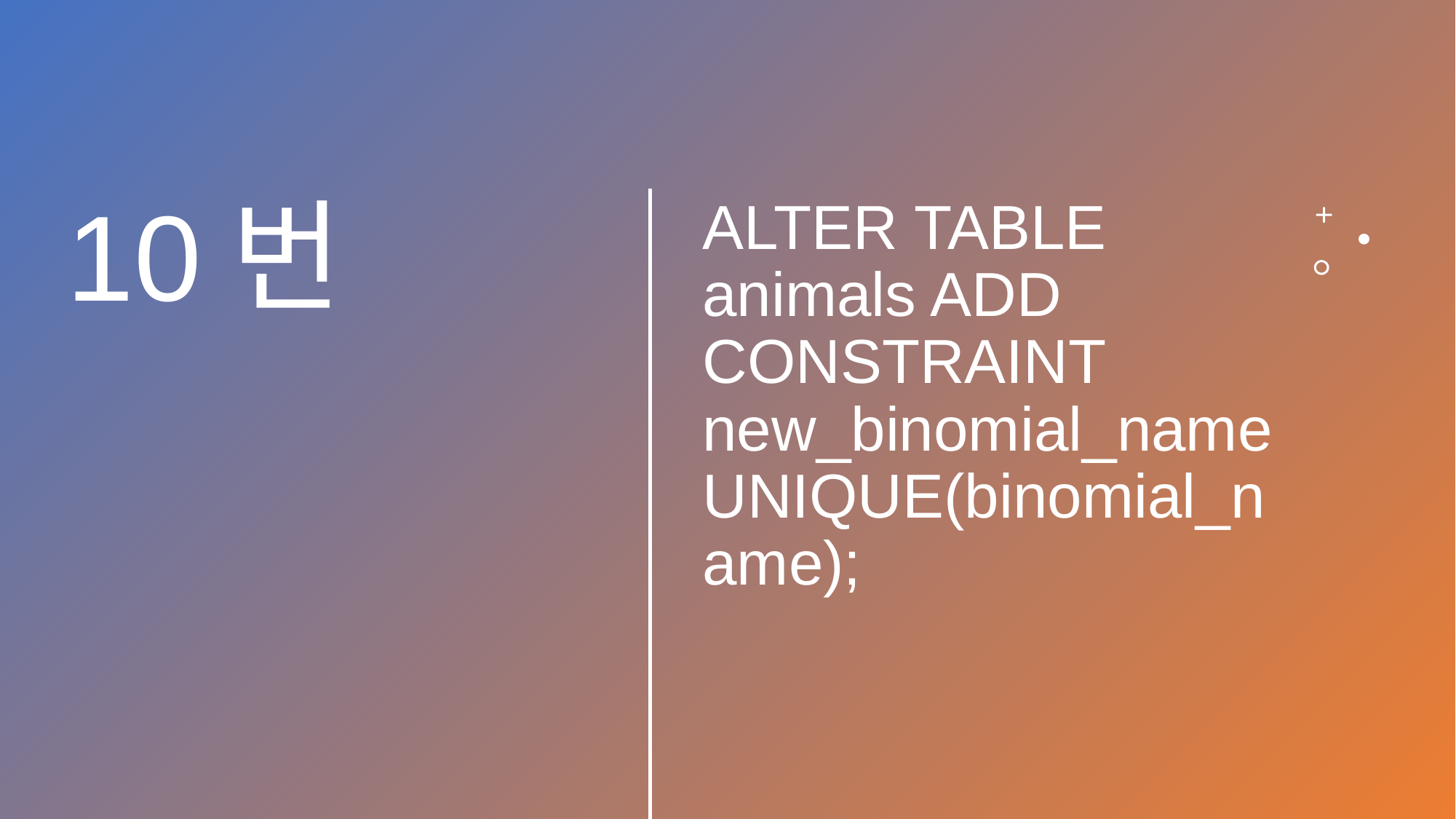

ALTER TABLE animals ADD CONSTRAINT new_binomial_name UNIQUE(binomial_name);
# 10번